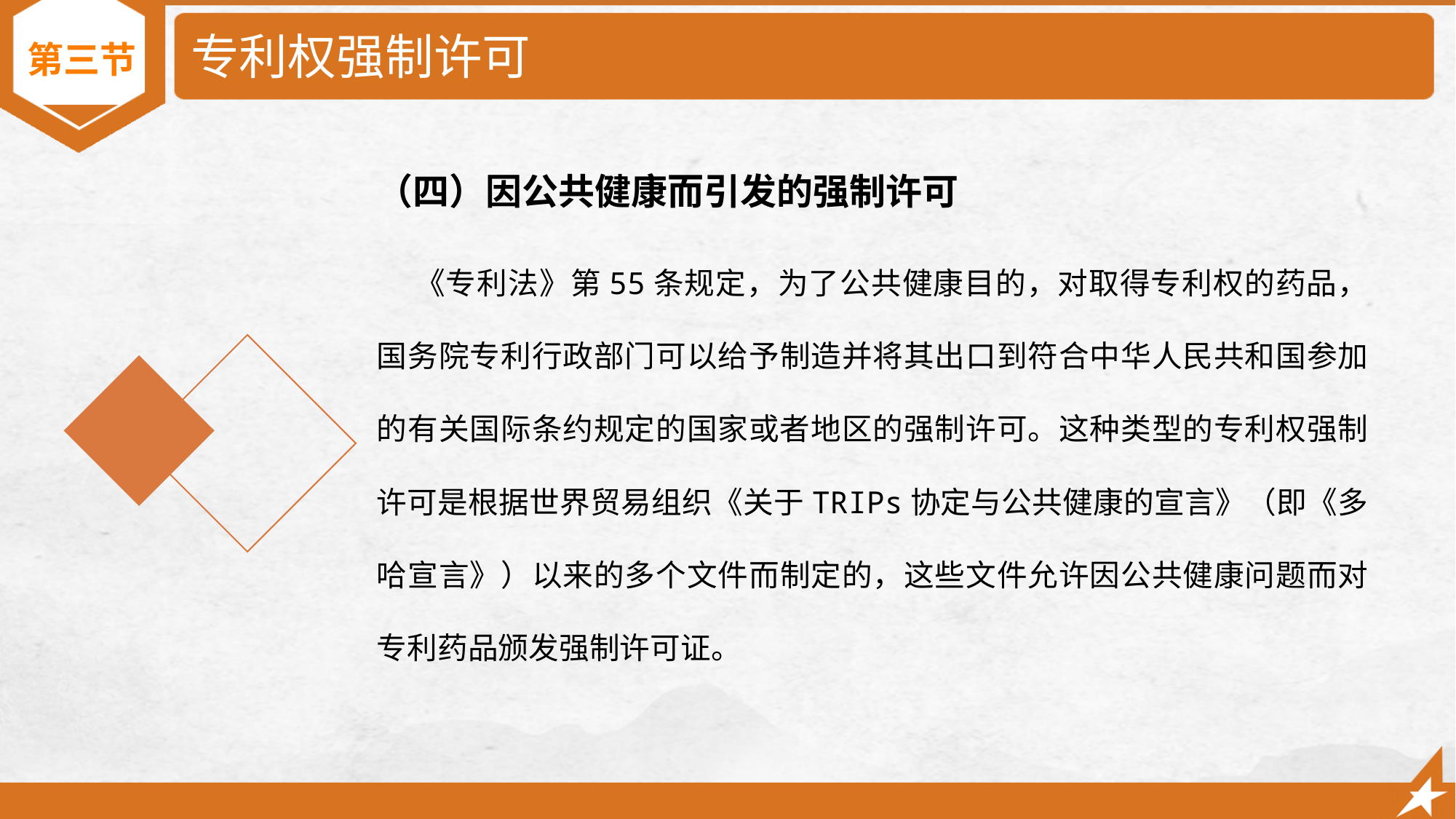

# 专利权强制许可
第三节
（四）因公共健康而引发的强制许可
    《专利法》第55条规定，为了公共健康目的，对取得专利权的药品，国务院专利行政部门可以给予制造并将其出口到符合中华人民共和国参加的有关国际条约规定的国家或者地区的强制许可。这种类型的专利权强制许可是根据世界贸易组织《关于TRIPs协定与公共健康的宣言》（即《多哈宣言》）以来的多个文件而制定的，这些文件允许因公共健康问题而对专利药品颁发强制许可证。